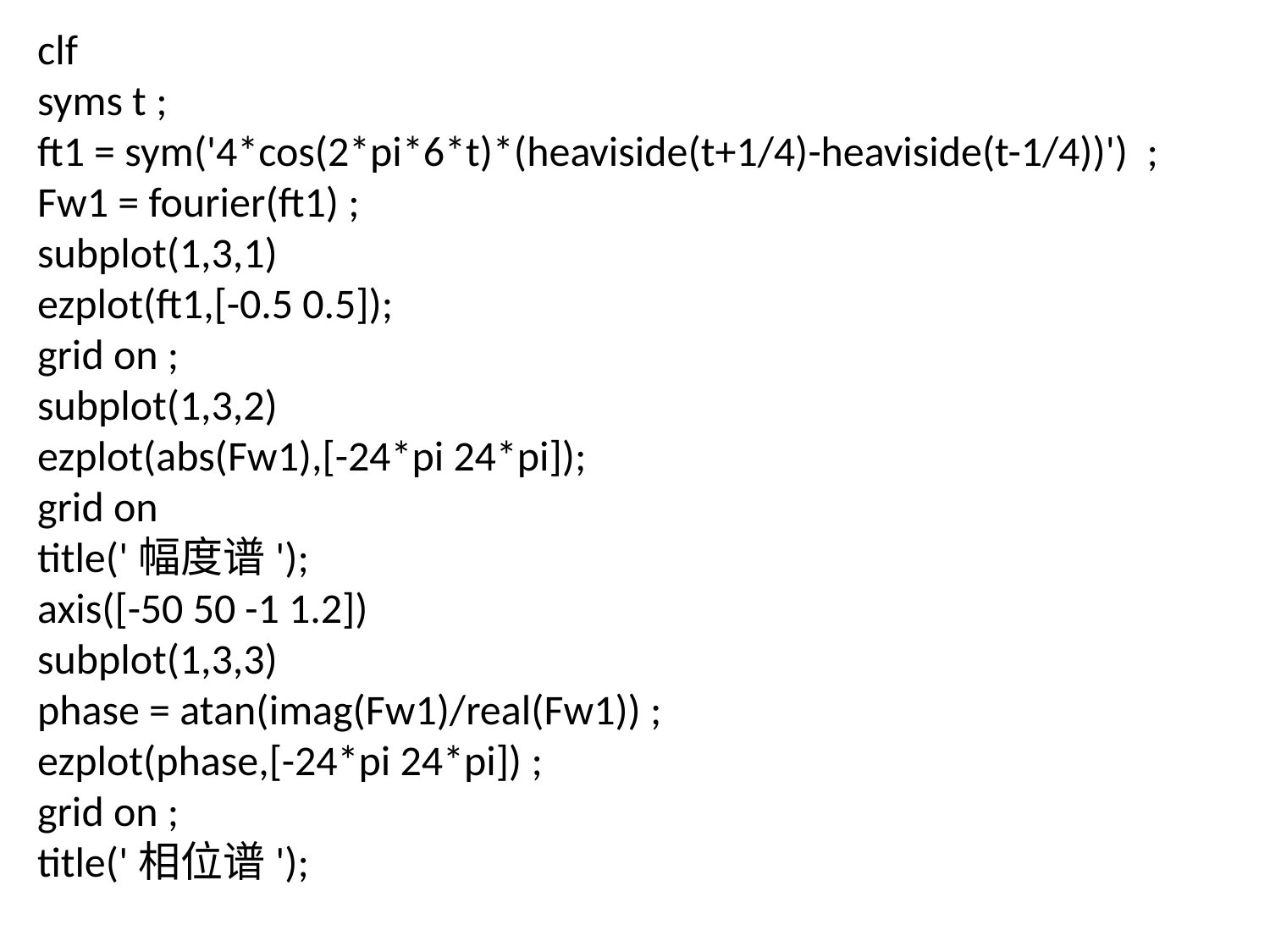

clf
syms t ;
ft1 = sym('4*cos(2*pi*6*t)*(heaviside(t+1/4)-heaviside(t-1/4))')  ;
Fw1 = fourier(ft1) ;
subplot(1,3,1)
ezplot(ft1,[-0.5 0.5]);
grid on ;
subplot(1,3,2)
ezplot(abs(Fw1),[-24*pi 24*pi]);
grid on
title('幅度谱');
axis([-50 50 -1 1.2])
subplot(1,3,3)
phase = atan(imag(Fw1)/real(Fw1)) ;
ezplot(phase,[-24*pi 24*pi]) ;
grid on ;
title('相位谱');